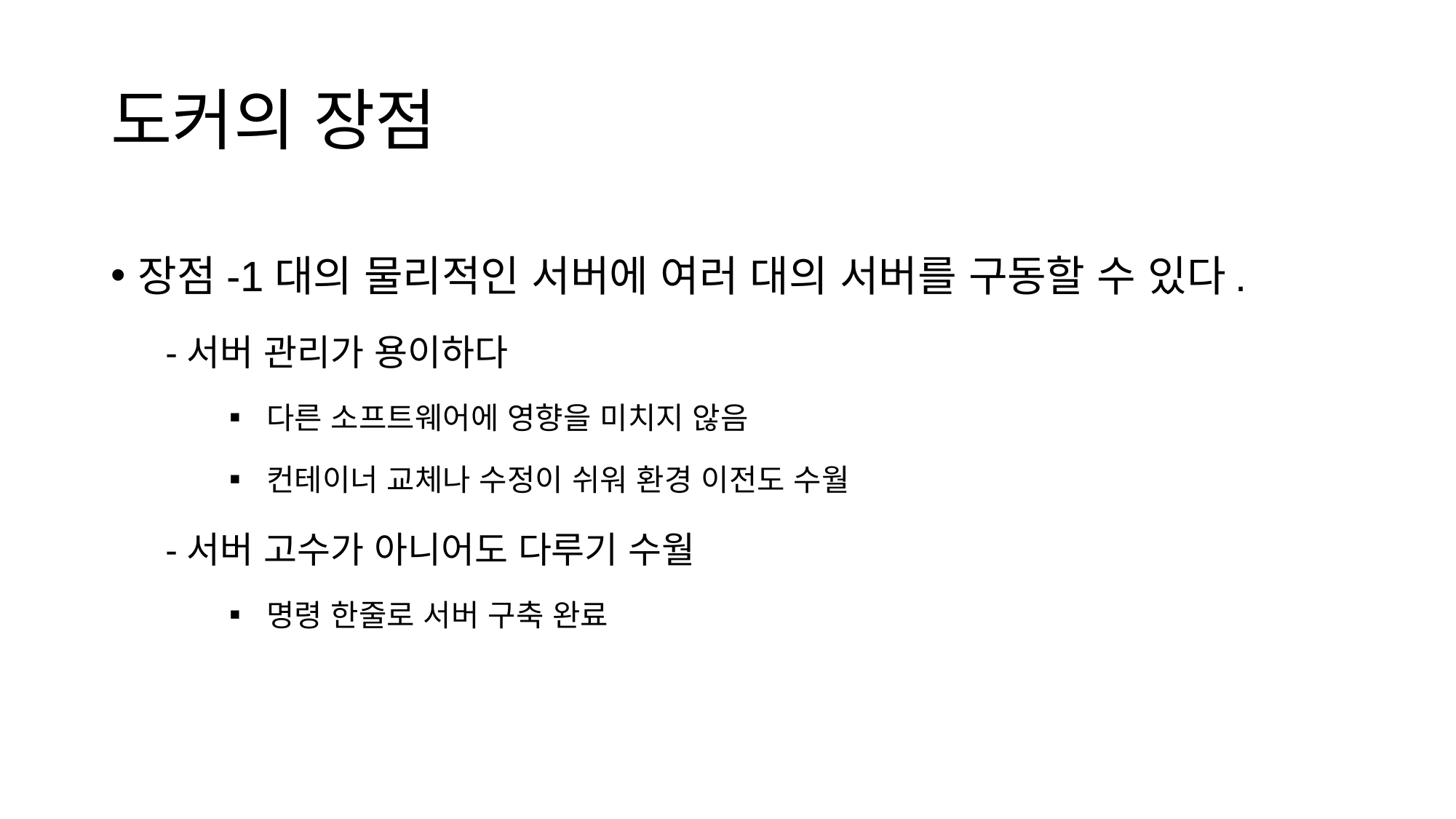

# 도커의 장점
장점-1대의 물리적인 서버에 여러 대의 서버를 구동할 수 있다.
-서버 관리가 용이하다
▪ 다른 소프트웨어에 영향을 미치지 않음
▪ 컨테이너 교체나 수정이 쉬워 환경 이전도 수월
-서버 고수가 아니어도 다루기 수월
▪ 명령 한줄로 서버 구축 완료